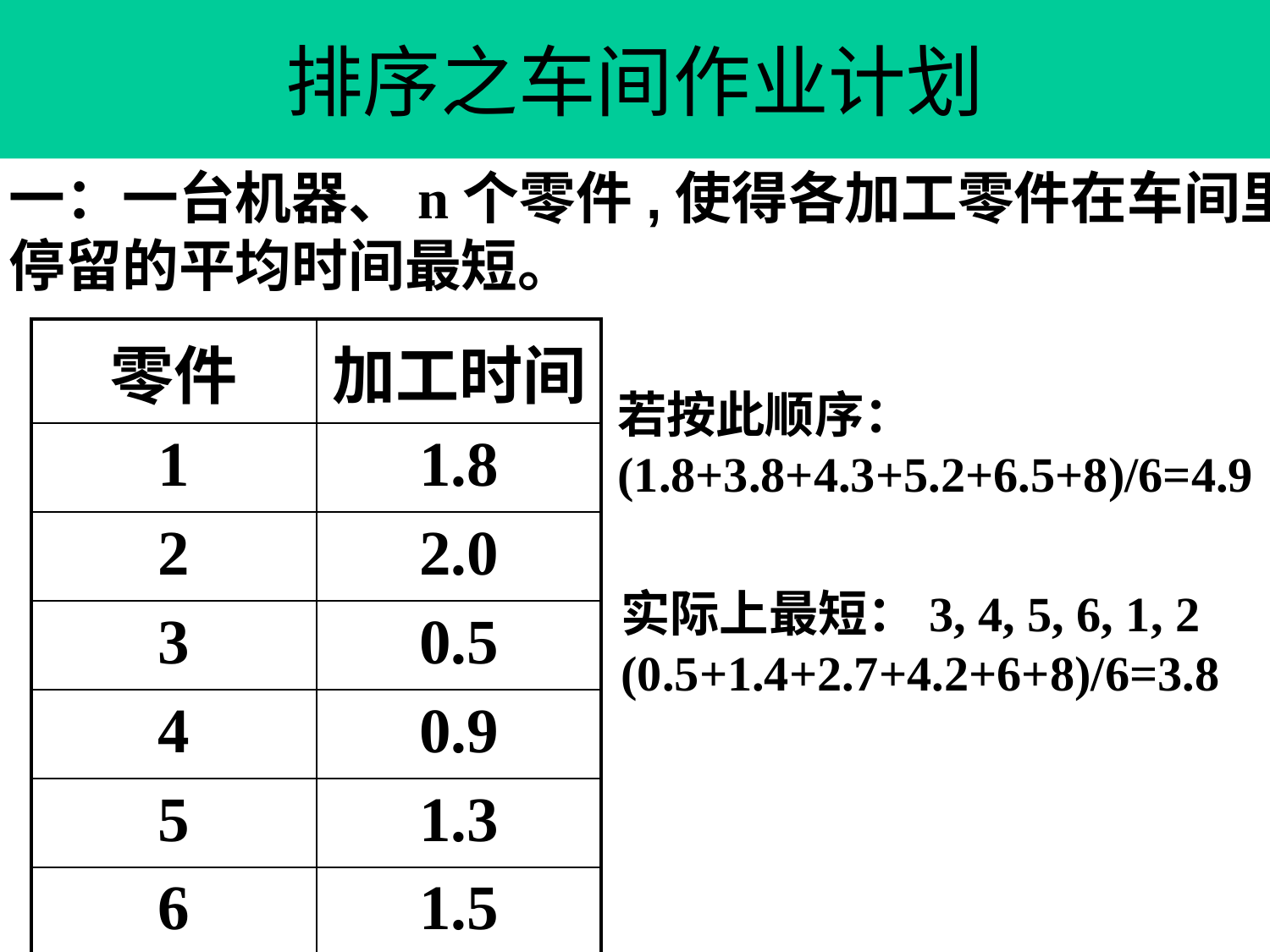

# 排序之车间作业计划
一：一台机器、n个零件,使得各加工零件在车间里
停留的平均时间最短。
| 零件 | 加工时间 |
| --- | --- |
| 1 | 1.8 |
| 2 | 2.0 |
| 3 | 0.5 |
| 4 | 0.9 |
| 5 | 1.3 |
| 6 | 1.5 |
若按此顺序：
(1.8+3.8+4.3+5.2+6.5+8)/6=4.9
实际上最短：3, 4, 5, 6, 1, 2
(0.5+1.4+2.7+4.2+6+8)/6=3.8